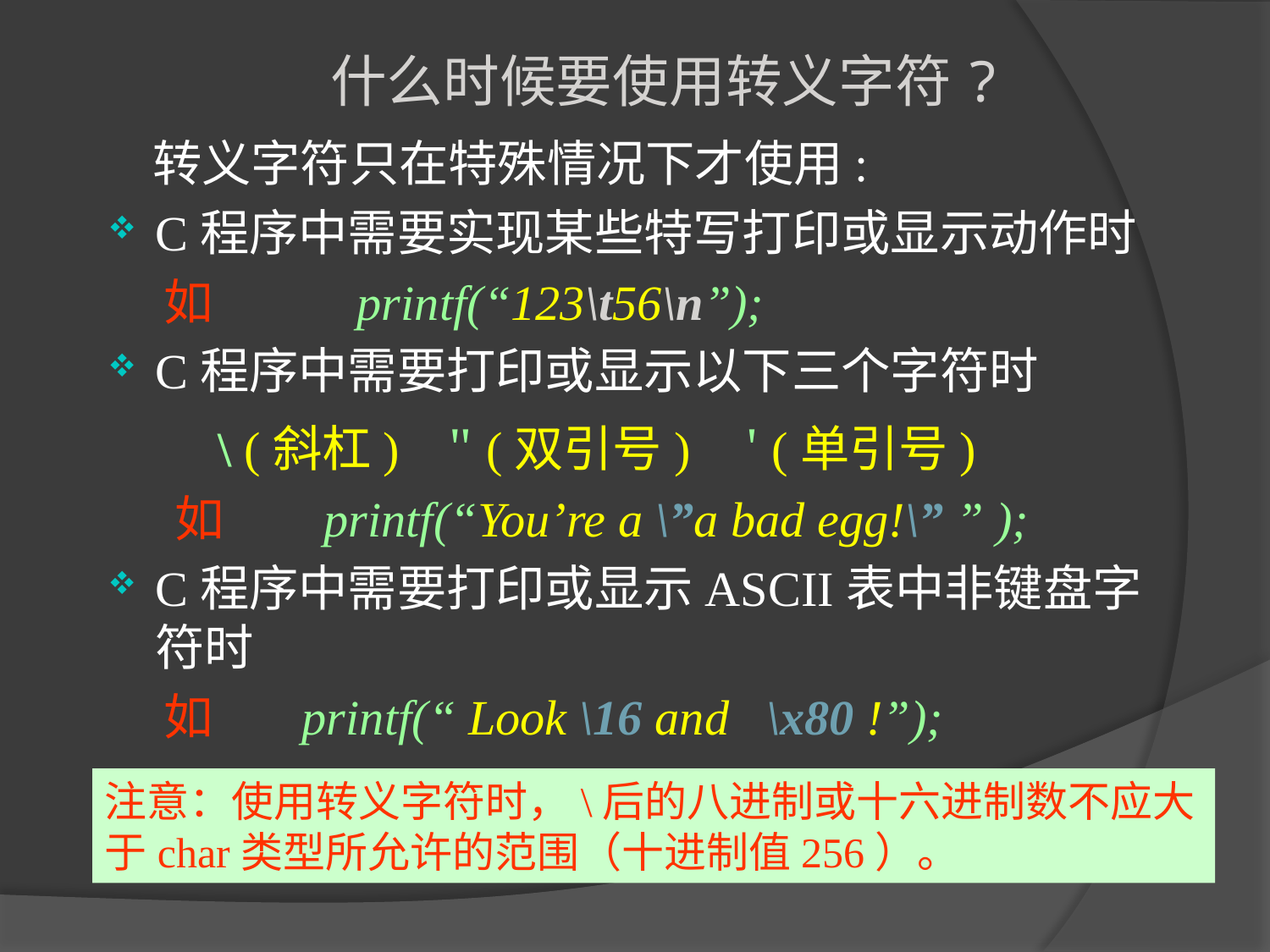

什么时候要使用转义字符?
   转义字符只在特殊情况下才使用:
C程序中需要实现某些特写打印或显示动作时
    如            printf(“123\t56\n”);
C程序中需要打印或显示以下三个字符时
         \ (斜杠)    " (双引号)    ' (单引号)
     如        printf(“You’re a \”a bad egg!\” ” );
C程序中需要打印或显示ASCII表中非键盘字符时
    如       printf(“ Look \16 and   \x80 !”);
注意：使用转义字符时，\后的八进制或十六进制数不应大于char类型所允许的范围（十进制值256）。